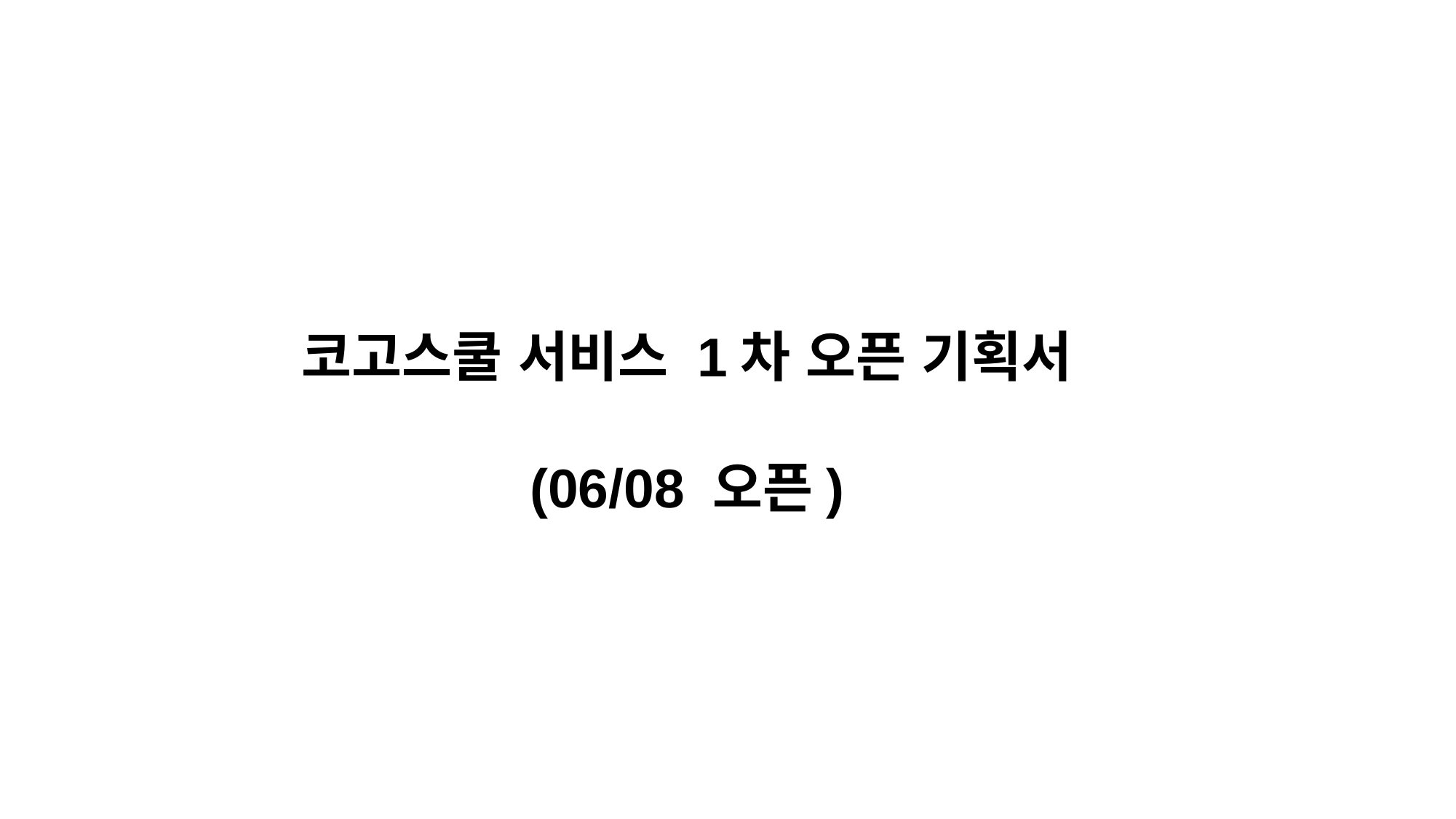

#
코고스쿨 서비스 1차 오픈 기획서

(06/08 오픈)